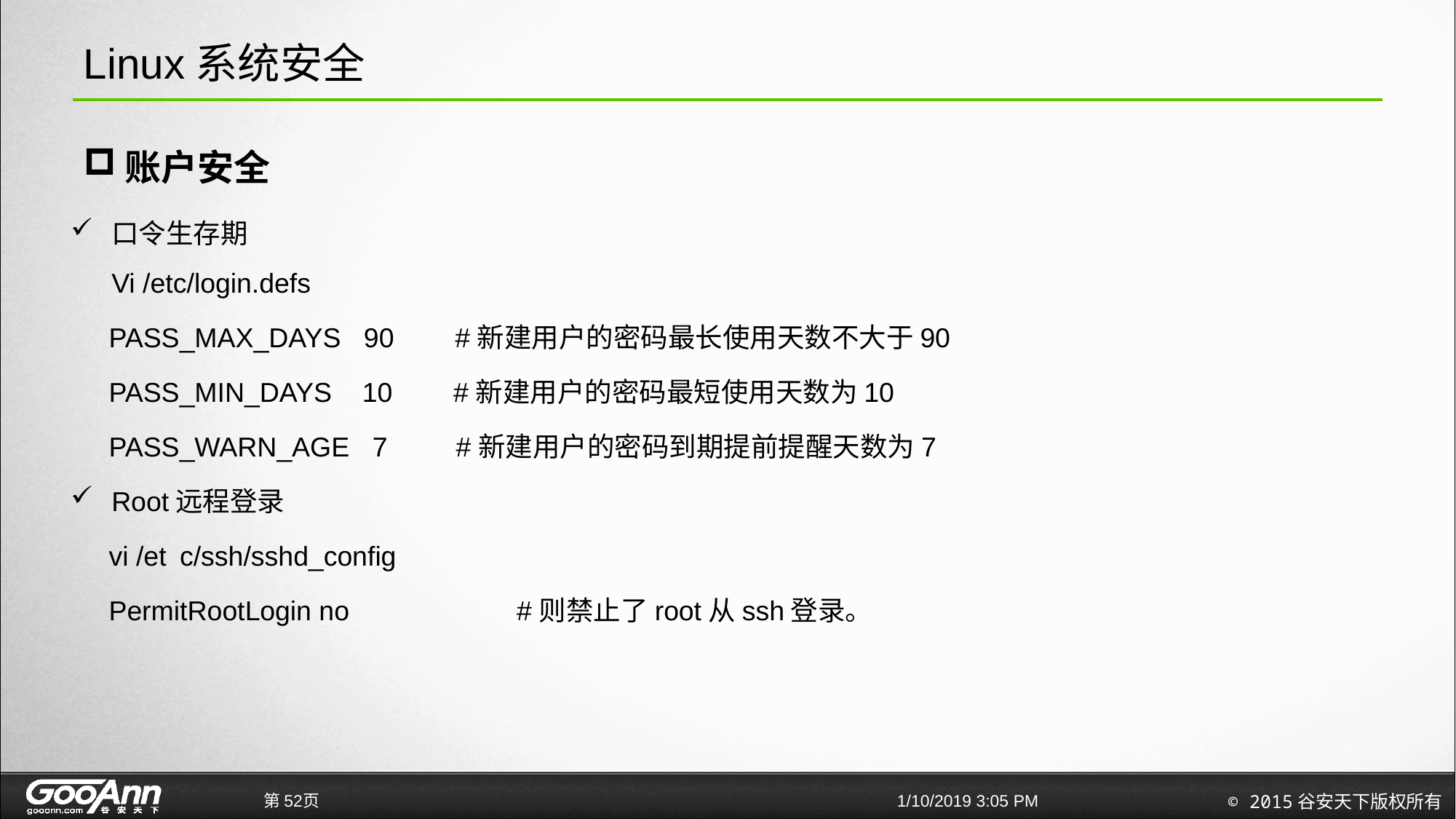

# Linux系统安全
账户安全
口令生存期
Vi /etc/login.defs
     PASS_MAX_DAYS   90        #新建用户的密码最长使用天数不大于90
     PASS_MIN_DAYS    10        #新建用户的密码最短使用天数为10
     PASS_WARN_AGE   7         #新建用户的密码到期提前提醒天数为7
Root远程登录
     vi /et	c/ssh/sshd_config
     PermitRootLogin no                      #则禁止了root从ssh登录。